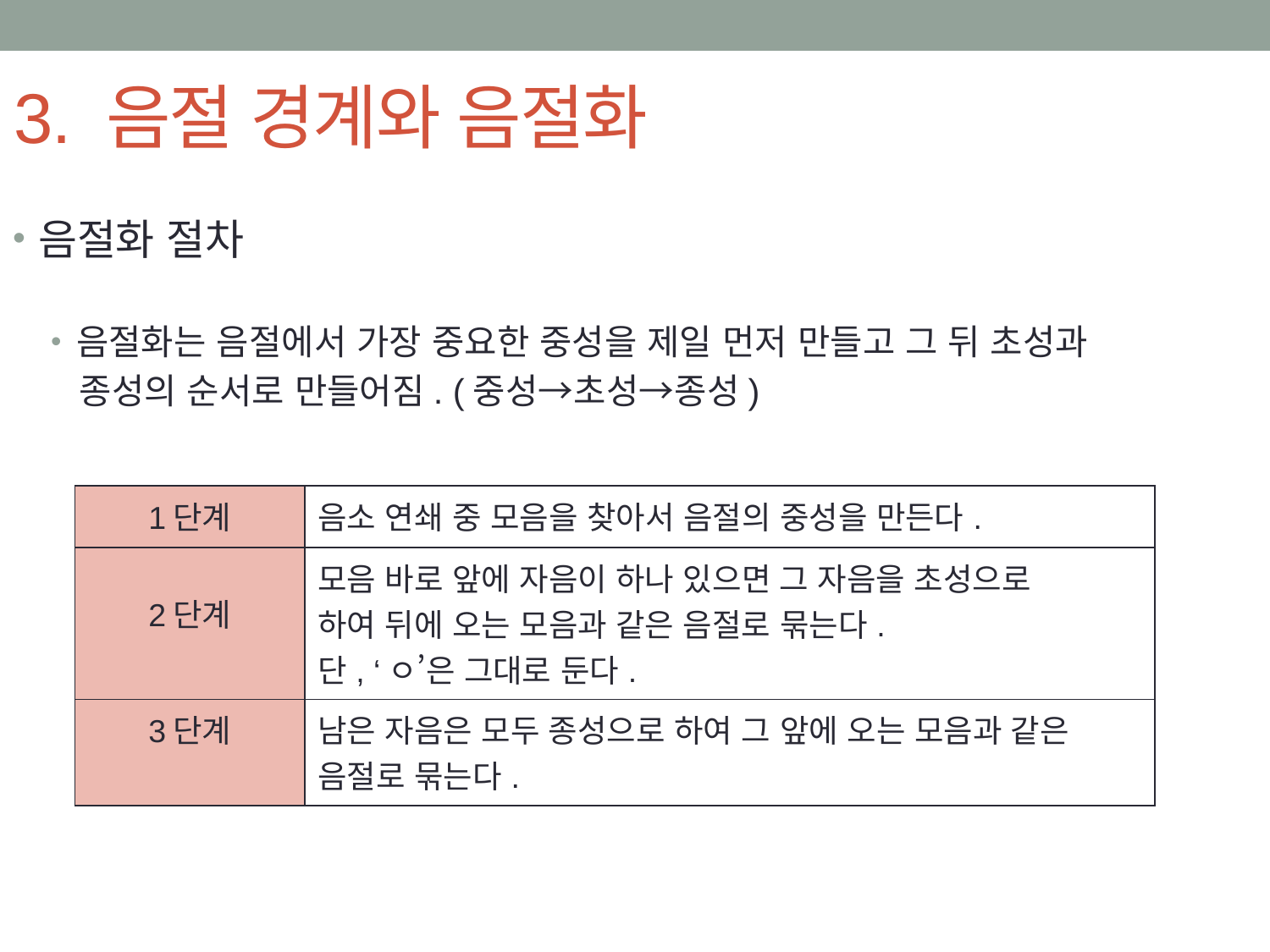

# 3. 음절 경계와 음절화
음절화 절차

음절화는 음절에서 가장 중요한 중성을 제일 먼저 만들고 그 뒤 초성과
  종성의 순서로 만들어짐. (중성→초성→종성)

| 1단계 | 음소 연쇄 중 모음을 찾아서 음절의 중성을 만든다. |
| --- | --- |
| 2단계 | 모음 바로 앞에 자음이 하나 있으면 그 자음을 초성으로 하여 뒤에 오는 모음과 같은 음절로 묶는다. 단, ‘ㅇ’은 그대로 둔다. |
| 3단계 | 남은 자음은 모두 종성으로 하여 그 앞에 오는 모음과 같은 음절로 묶는다. |